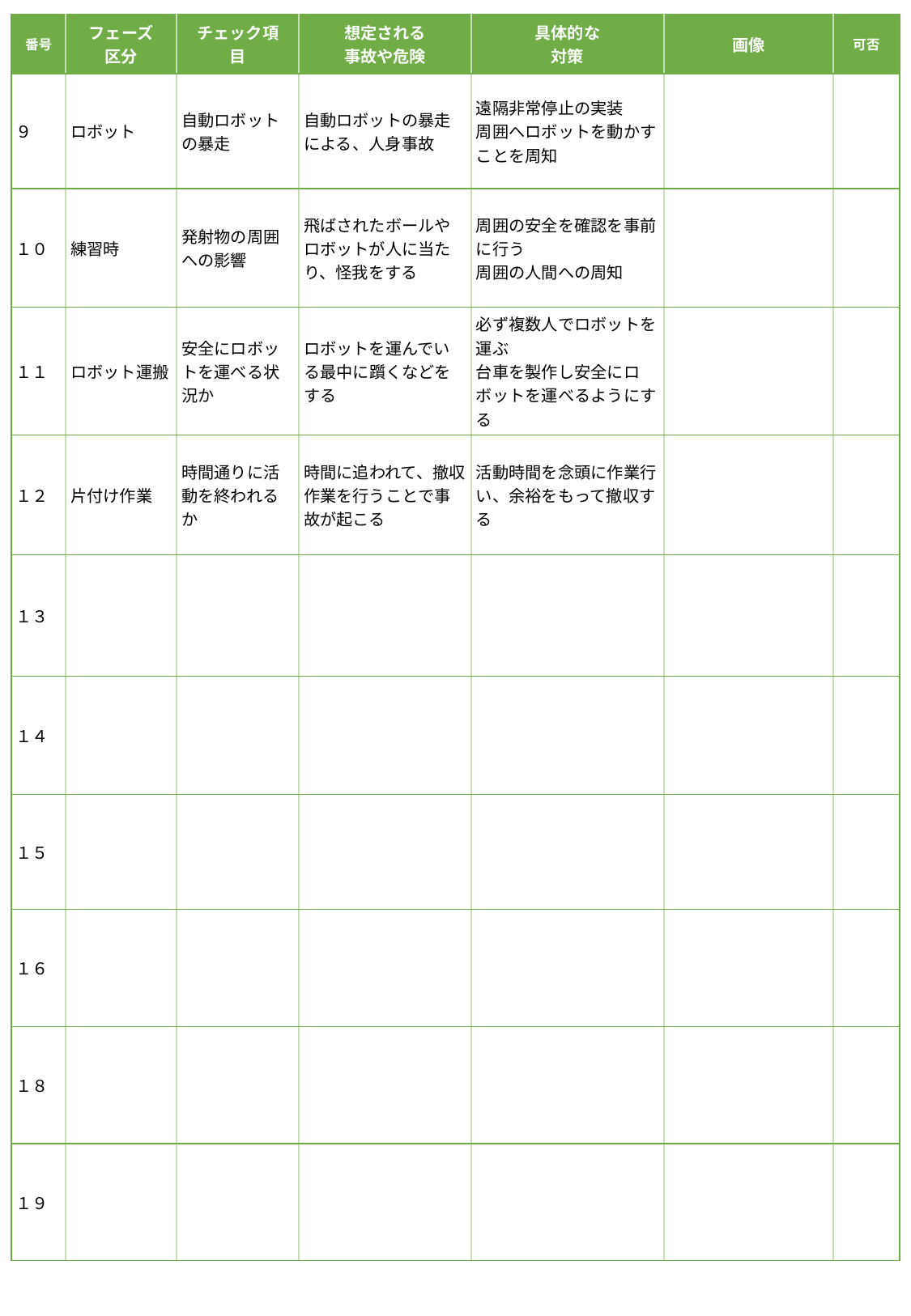

| 番号 | フェーズ 区分 | チェック項目 | 想定される 事故や危険 | 具体的な 対策 | 画像 | 可否 |
| --- | --- | --- | --- | --- | --- | --- |
| ９ | ロボット | 自動ロボットの暴走 | 自動ロボットの暴走による、人身事故 | 遠隔非常停止の実装 周囲へロボットを動かすことを周知 |  |  |
| １０ | 練習時 | 発射物の周囲への影響 | 飛ばされたボールやロボットが人に当たり、怪我をする | 周囲の安全を確認を事前に行う 周囲の人間への周知 |  |  |
| １１ | ロボット運搬 | 安全にロボットを運べる状況か | ロボットを運んでいる最中に躓くなどをする | 必ず複数人でロボットを運ぶ 台車を製作し安全にロボットを運べるようにする |  |  |
| １２ | 片付け作業 | 時間通りに活動を終われるか | 時間に追われて、撤収作業を行うことで事故が起こる | 活動時間を念頭に作業行い、余裕をもって撤収する |  |  |
| １３ |  |  |  |  |  |  |
| １４ |  |  |  |  |  |  |
| １５ |  |  |  |  |  |  |
| １６ |  |  |  |  |  |  |
| １８ |  |  |  |  |  |  |
| １９ |  |  |  |  |  |  |
|  |  |
| --- | --- |